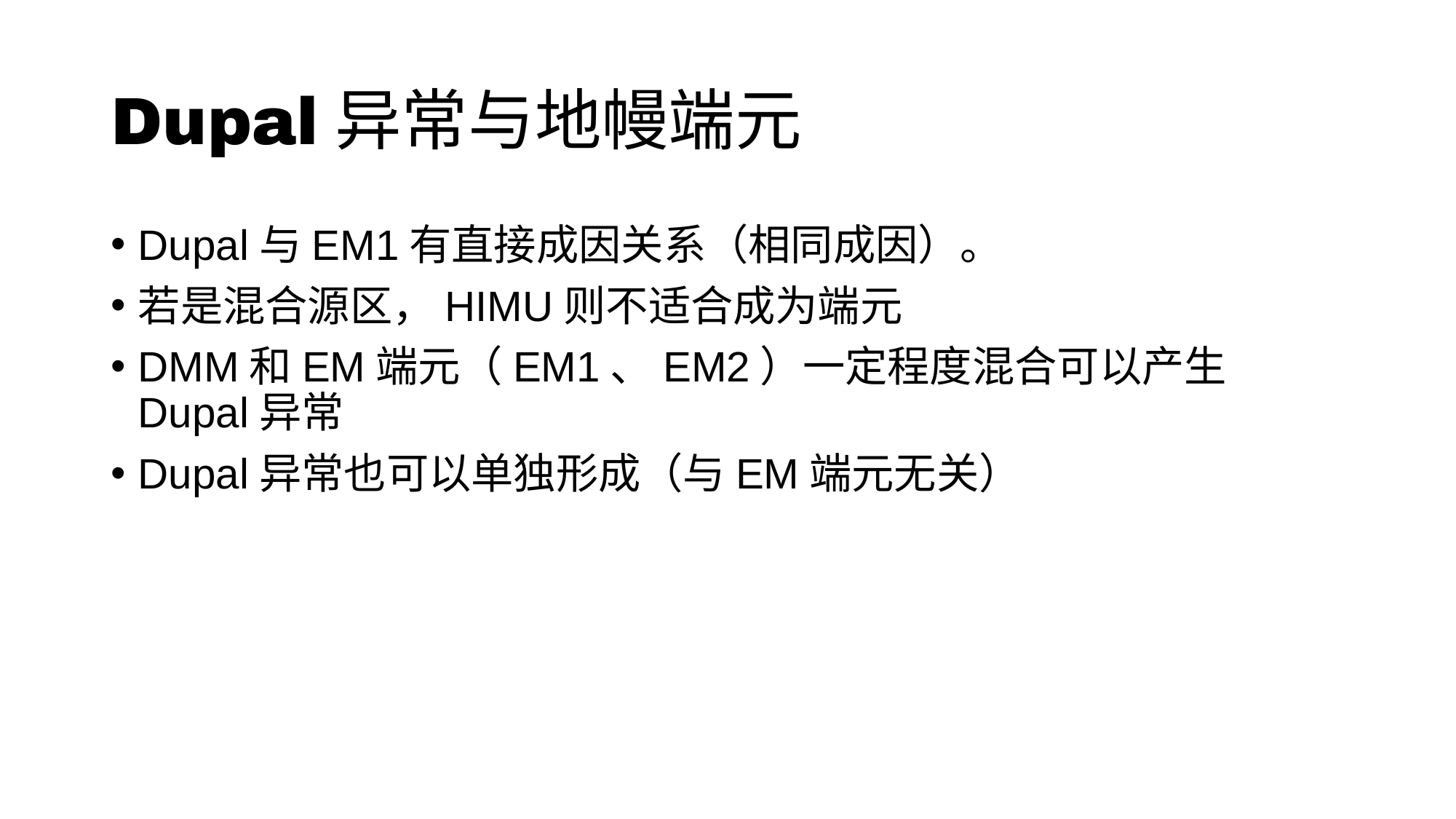

# Dupal异常与地幔端元
Dupal与EM1有直接成因关系（相同成因）。
若是混合源区，HIMU则不适合成为端元
DMM和EM端元（EM1、EM2）一定程度混合可以产生Dupal异常
Dupal异常也可以单独形成（与EM端元无关）